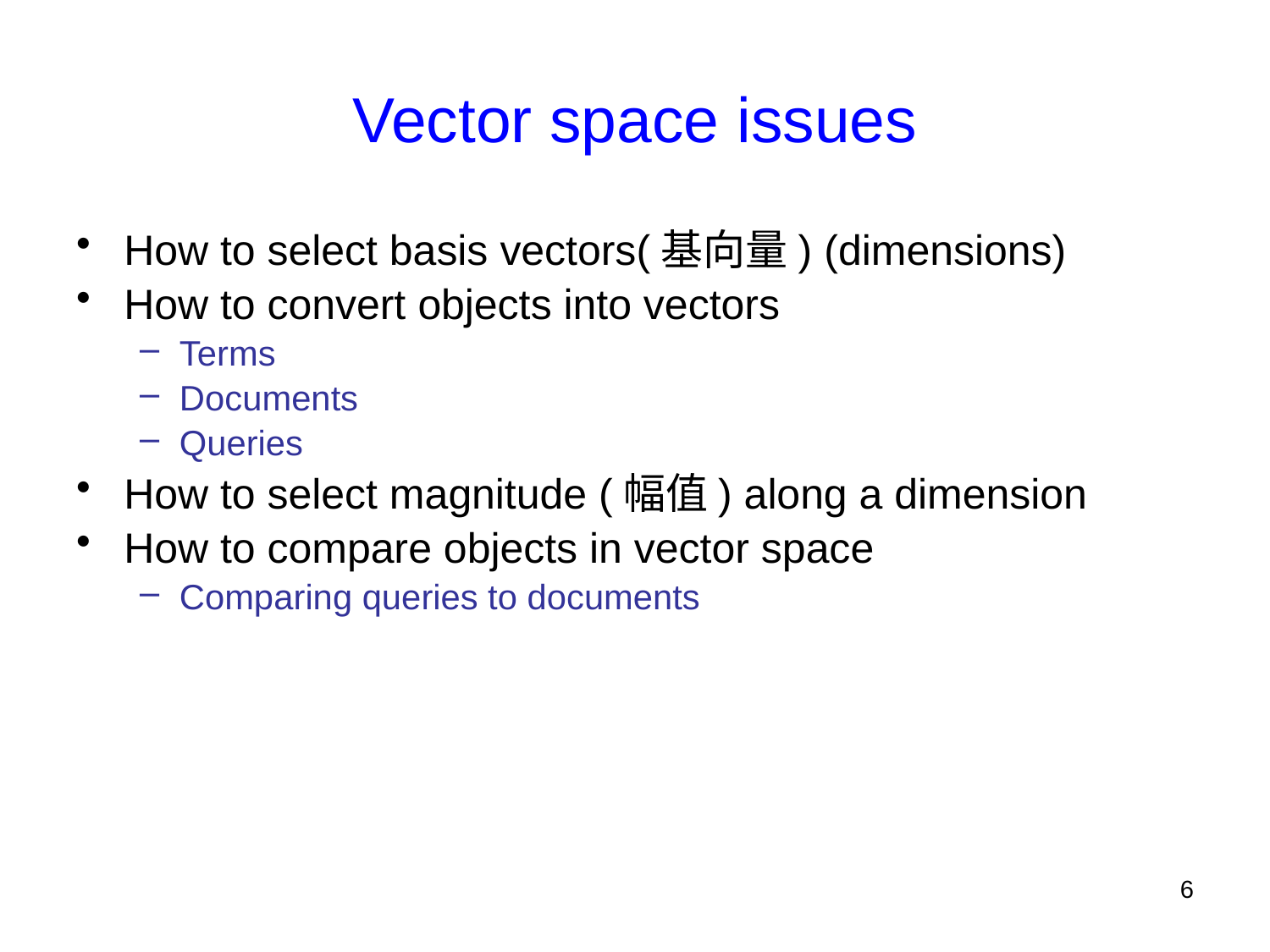

# Vector space issues
How to select basis vectors(基向量) (dimensions)
How to convert objects into vectors
Terms
Documents
Queries
How to select magnitude (幅值) along a dimension
How to compare objects in vector space
Comparing queries to documents

6